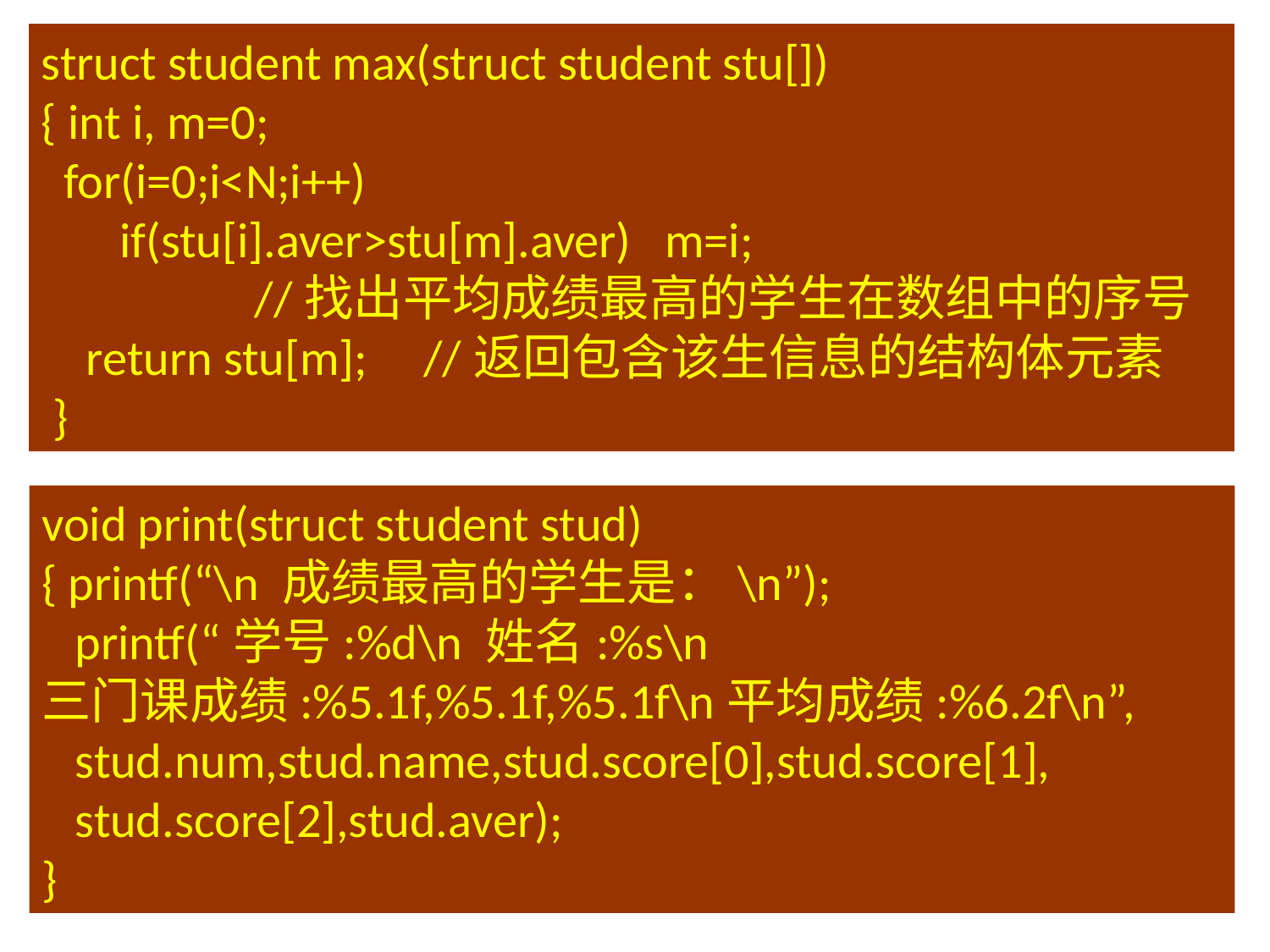

struct student max(struct student stu[])
{ int i, m=0;
  for(i=0;i<N;i++)
       if(stu[i].aver>stu[m].aver)   m=i;
                   //找出平均成绩最高的学生在数组中的序号
    return stu[m];     //返回包含该生信息的结构体元素
 }
void print(struct student stud)
{ printf(“\n 成绩最高的学生是：\n”);
   printf(“学号:%d\n 姓名:%s\n
三门课成绩:%5.1f,%5.1f,%5.1f\n平均成绩:%6.2f\n”,
   stud.num,stud.name,stud.score[0],stud.score[1],
   stud.score[2],stud.aver);
}